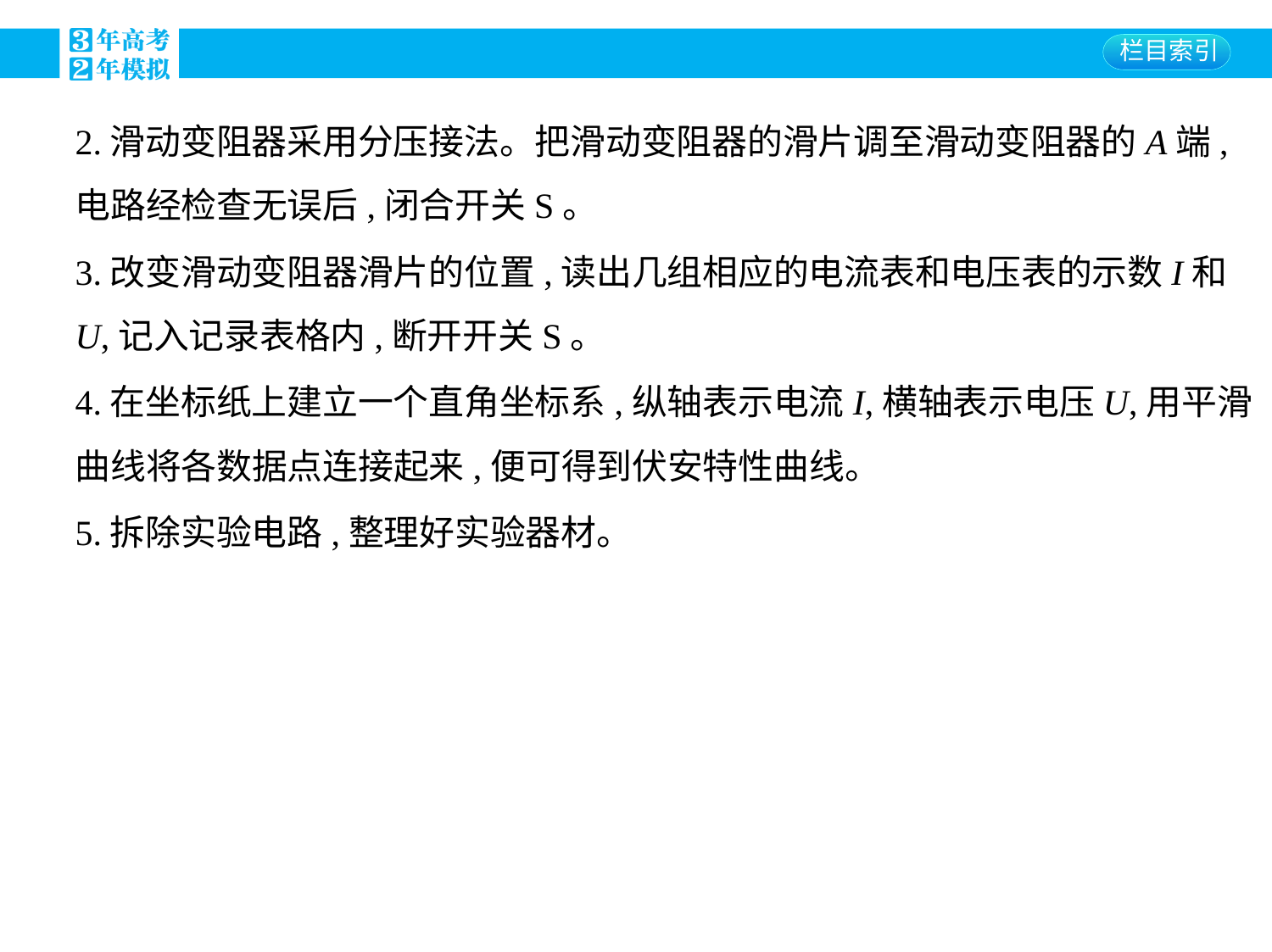

2.滑动变阻器采用分压接法。把滑动变阻器的滑片调至滑动变阻器的A端,
电路经检查无误后,闭合开关S。
3.改变滑动变阻器滑片的位置,读出几组相应的电流表和电压表的示数I和
U,记入记录表格内,断开开关S。
4.在坐标纸上建立一个直角坐标系,纵轴表示电流I,横轴表示电压U,用平滑
曲线将各数据点连接起来,便可得到伏安特性曲线。
5.拆除实验电路,整理好实验器材。